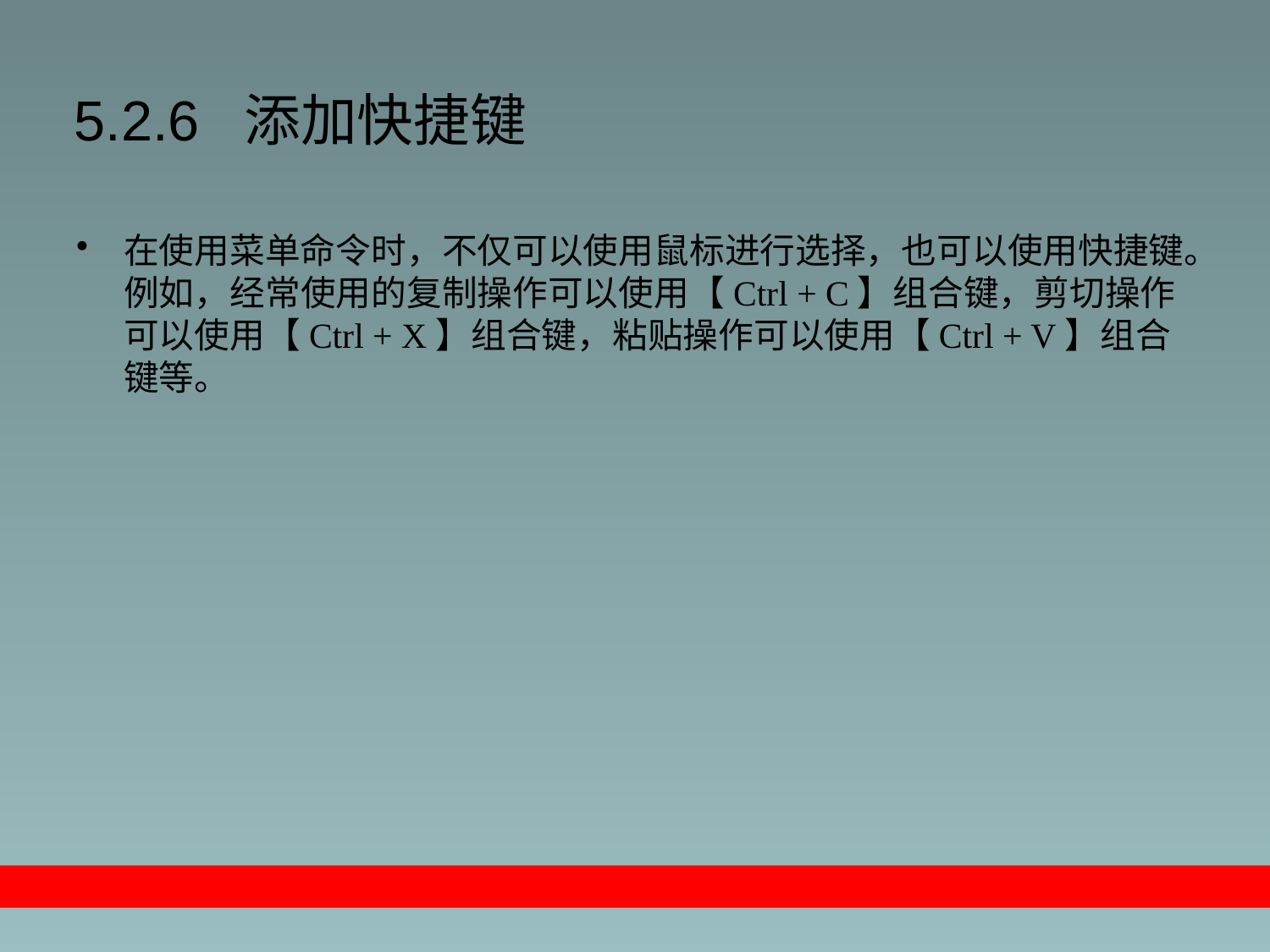

# 5.2.6  添加快捷键
在使用菜单命令时，不仅可以使用鼠标进行选择，也可以使用快捷键。例如，经常使用的复制操作可以使用【Ctrl + C】组合键，剪切操作可以使用【Ctrl + X】组合键，粘贴操作可以使用【Ctrl + V】组合键等。